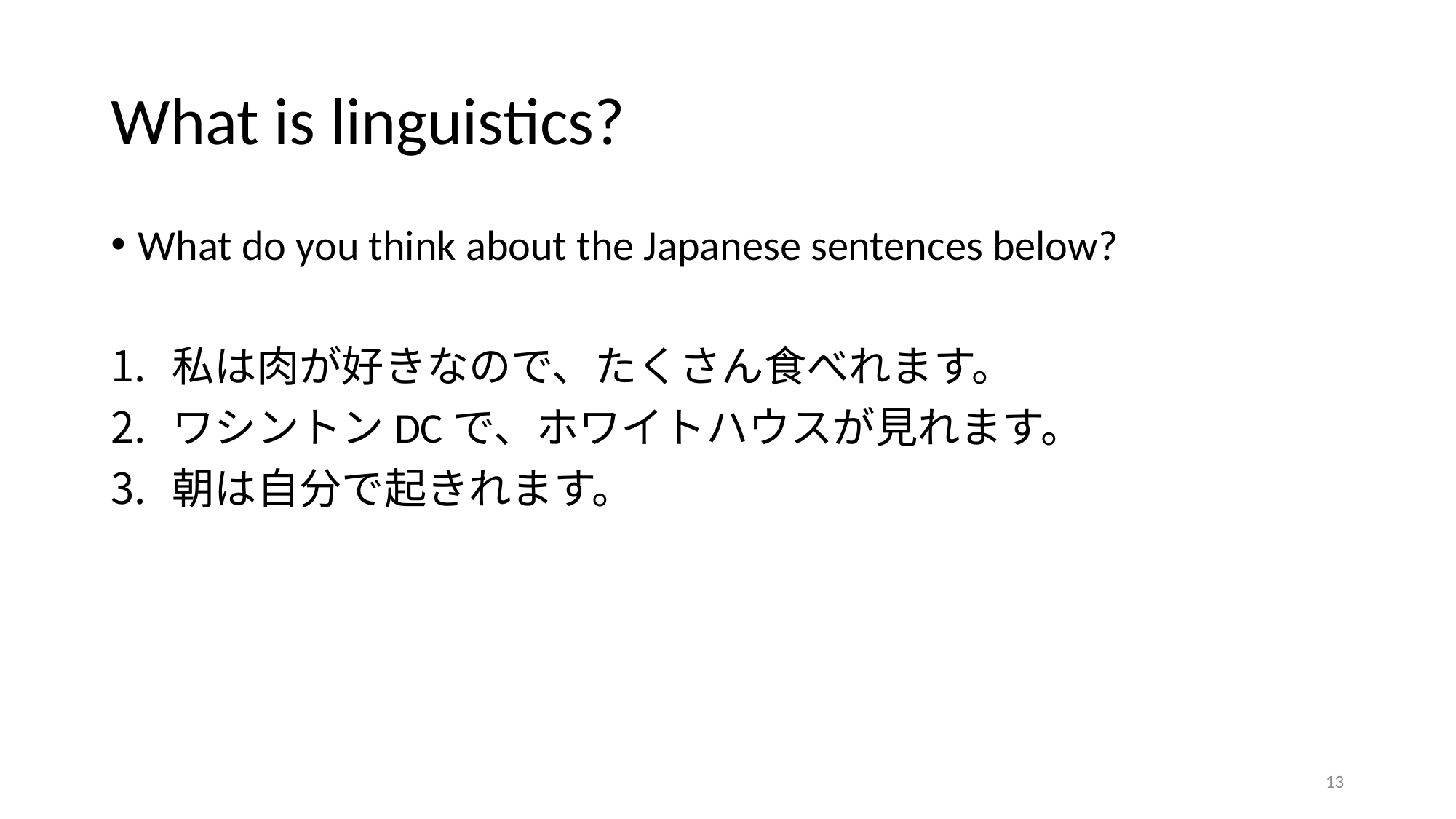

# What is linguistics?
What do you think about the Japanese sentences below?

私は肉が好きなので、たくさん食べれます。
ワシントンDCで、ホワイトハウスが見れます。
朝は自分で起きれます。

13